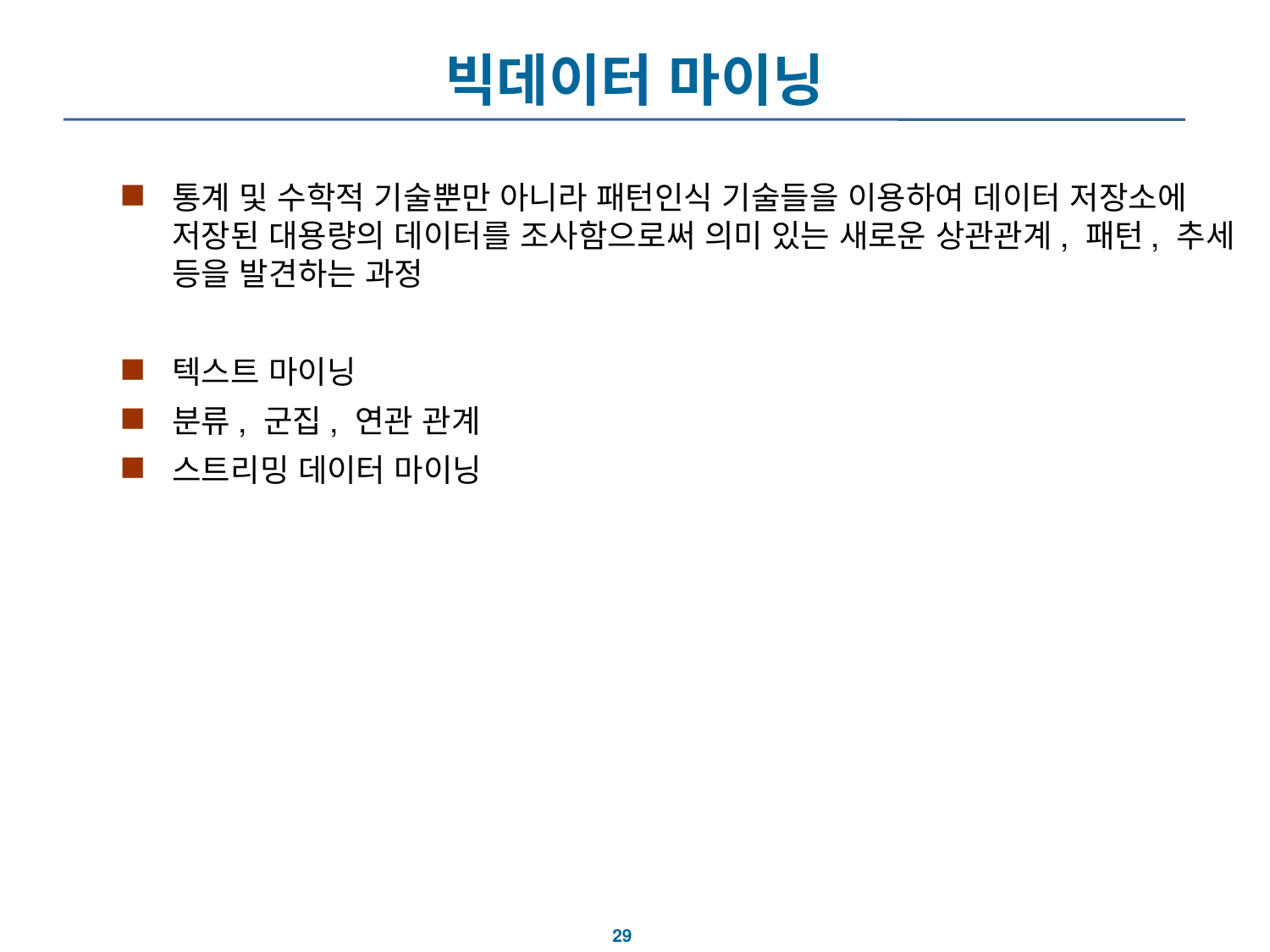

# 빅데이터 마이닝
통계 및 수학적 기술뿐만 아니라 패턴인식 기술들을 이용하여 데이터 저장소에 저장된 대용량의 데이터를 조사함으로써 의미 있는 새로운 상관관계, 패턴, 추세 등을 발견하는 과정

텍스트 마이닝
분류, 군집, 연관 관계
스트리밍 데이터 마이닝